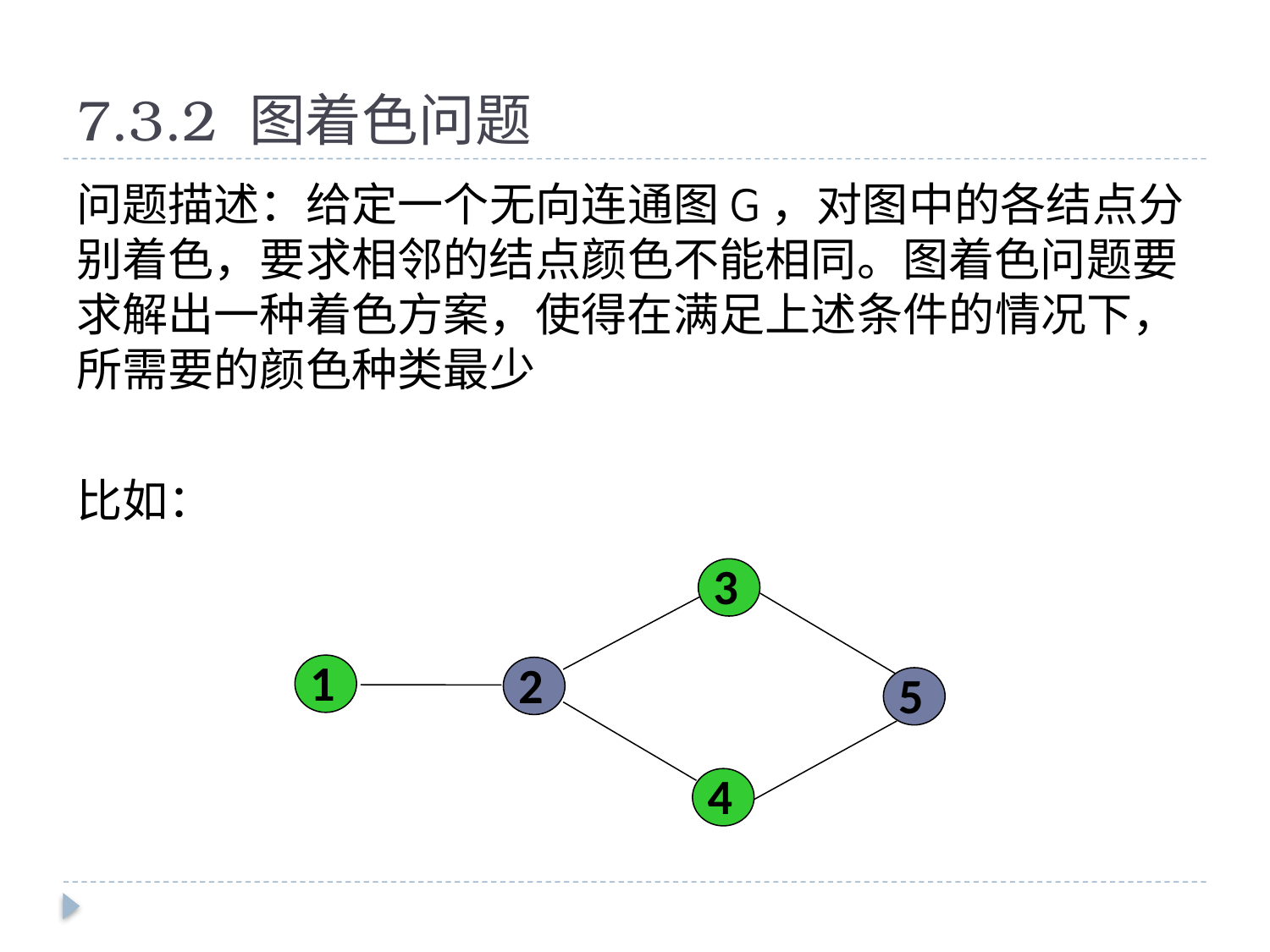

# 7.3.2 图着色问题
问题描述：给定一个无向连通图G，对图中的各结点分别着色，要求相邻的结点颜色不能相同。图着色问题要求解出一种着色方案，使得在满足上述条件的情况下，所需要的颜色种类最少

比如：
3

1
2
5

4